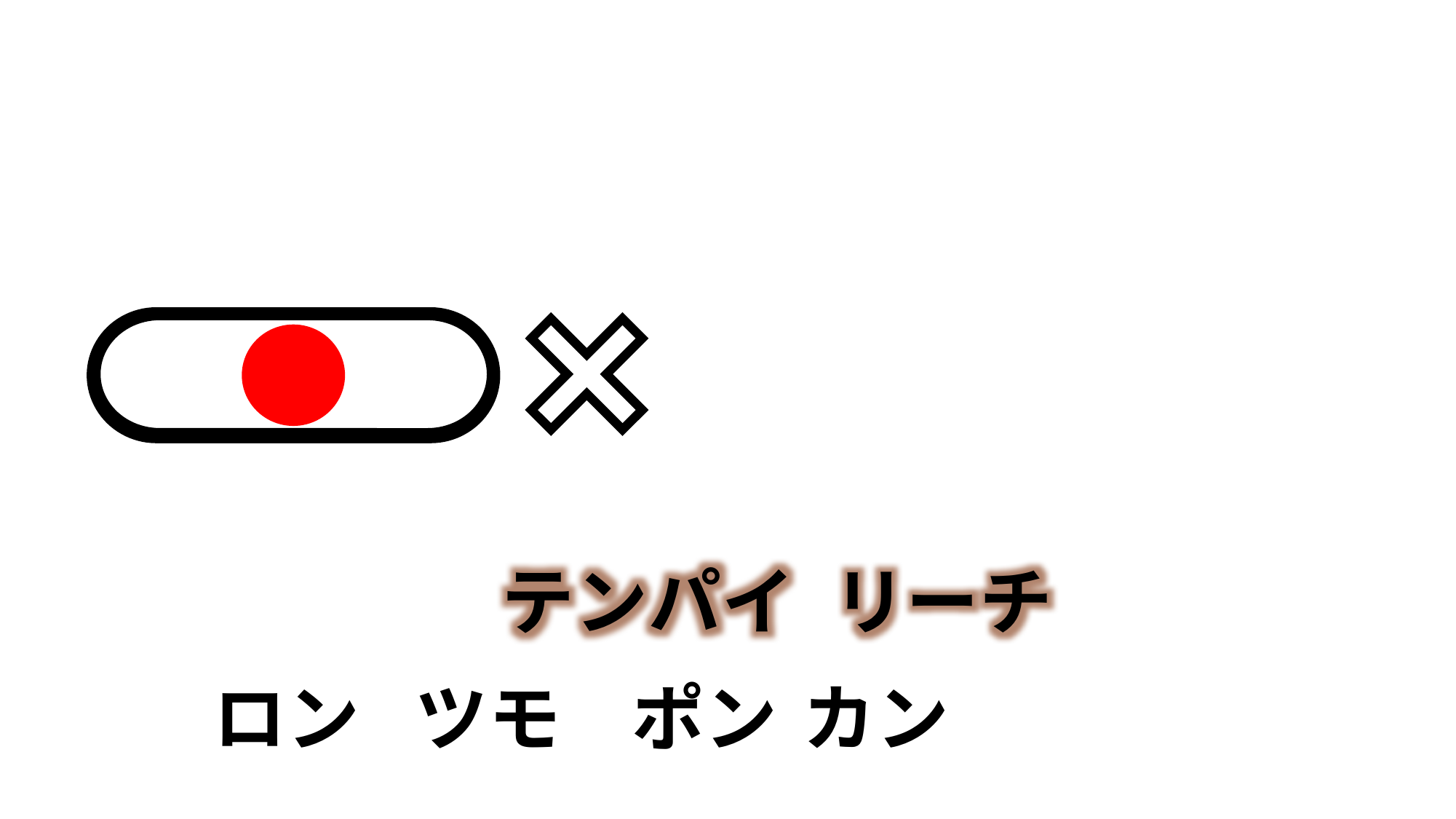

テンパイ
リーチ
フリテン
ロン
ツモ
ポン
カン